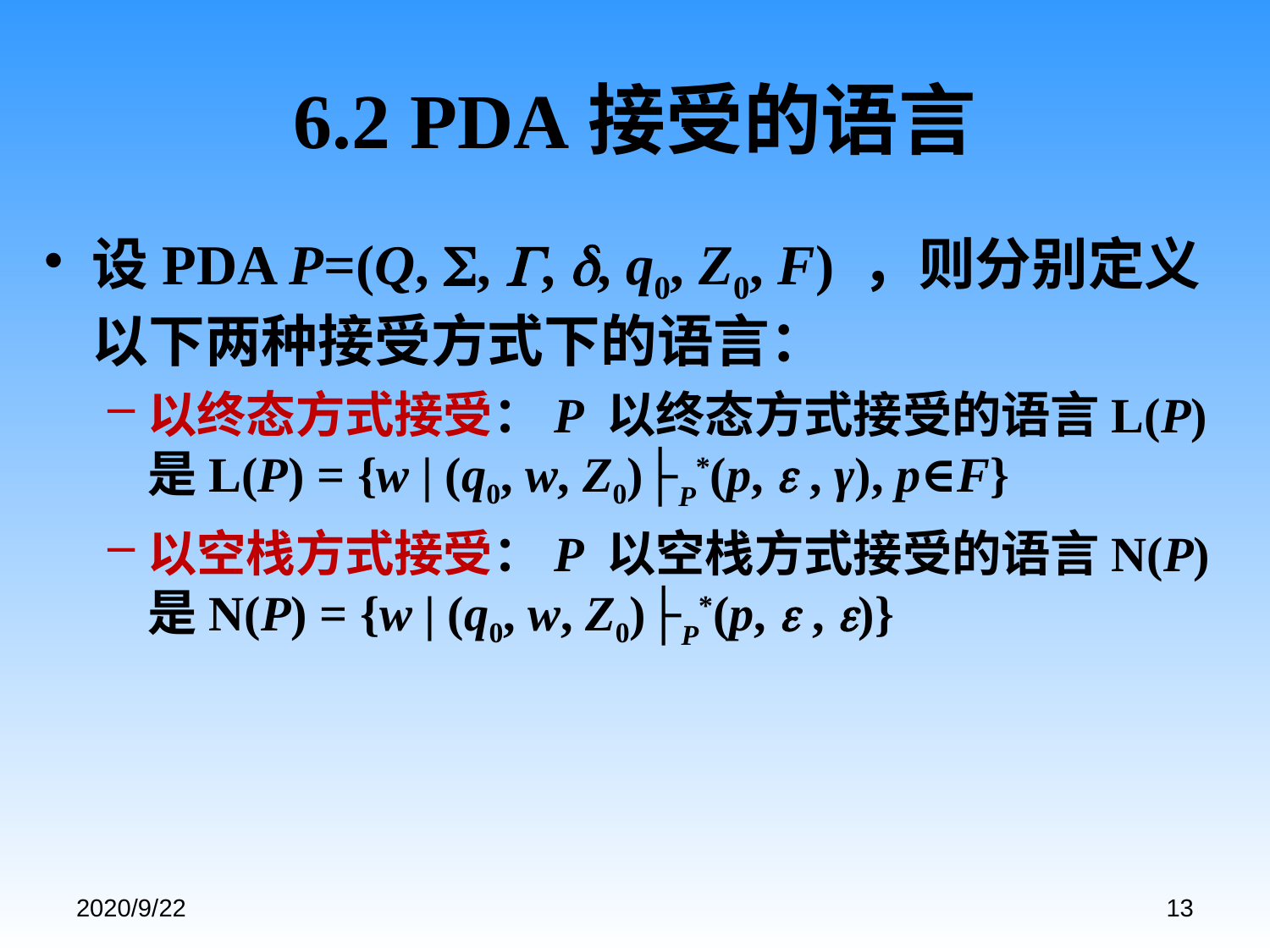

# 6.2 PDA接受的语言
设PDA P=(Q, Σ, Γ, δ, q0, Z0, F) ，则分别定义以下两种接受方式下的语言：
以终态方式接受：P 以终态方式接受的语言L(P) 是L(P) = {w | (q0, w, Z0)├P*(p, ε , γ), p∈F}
以空栈方式接受：P 以空栈方式接受的语言N(P) 是N(P) = {w | (q0, w, Z0)├P*(p, ε , ε)}

2020/9/22
13